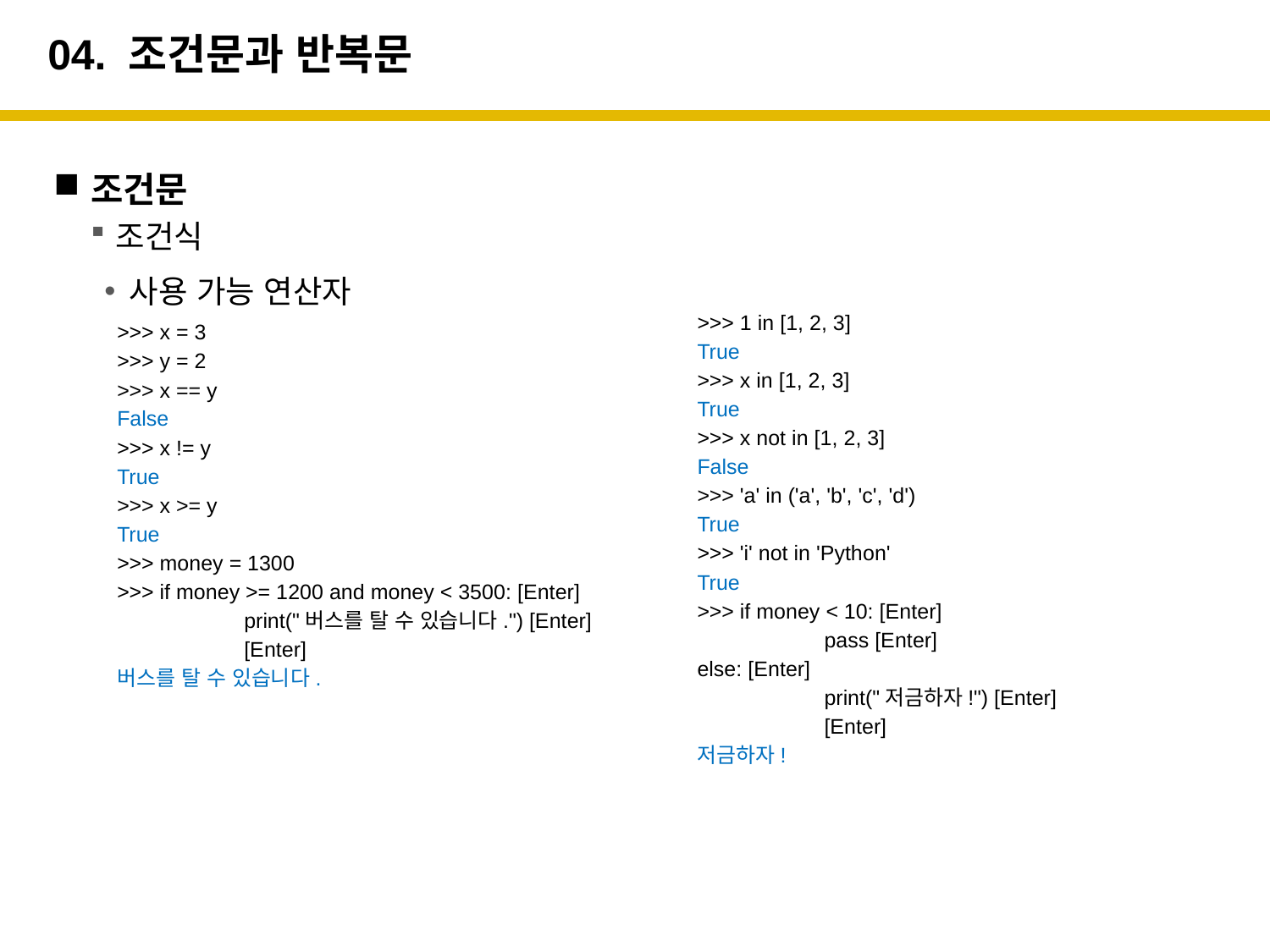

# 04. 조건문과 반복문
조건문
조건식

>>> 1 in [1, 2, 3]
True
>>> x in [1, 2, 3]
True
>>> x not in [1, 2, 3]
False
>>> 'a' in ('a', 'b', 'c', 'd')
True
>>> 'i' not in 'Python'
True
>>> if money < 10: [Enter]
 	pass [Enter]
else: [Enter]
	print("저금하자!") [Enter]
	[Enter]
저금하자!

사용 가능 연산자
>>> x = 3
>>> y = 2
>>> x == y
False
>>> x != y
True
>>> x >= y
True
>>> money = 1300
>>> if money >= 1200 and money < 3500: [Enter]
 	print("버스를 탈 수 있습니다.") [Enter]
 	[Enter]
버스를 탈 수 있습니다.